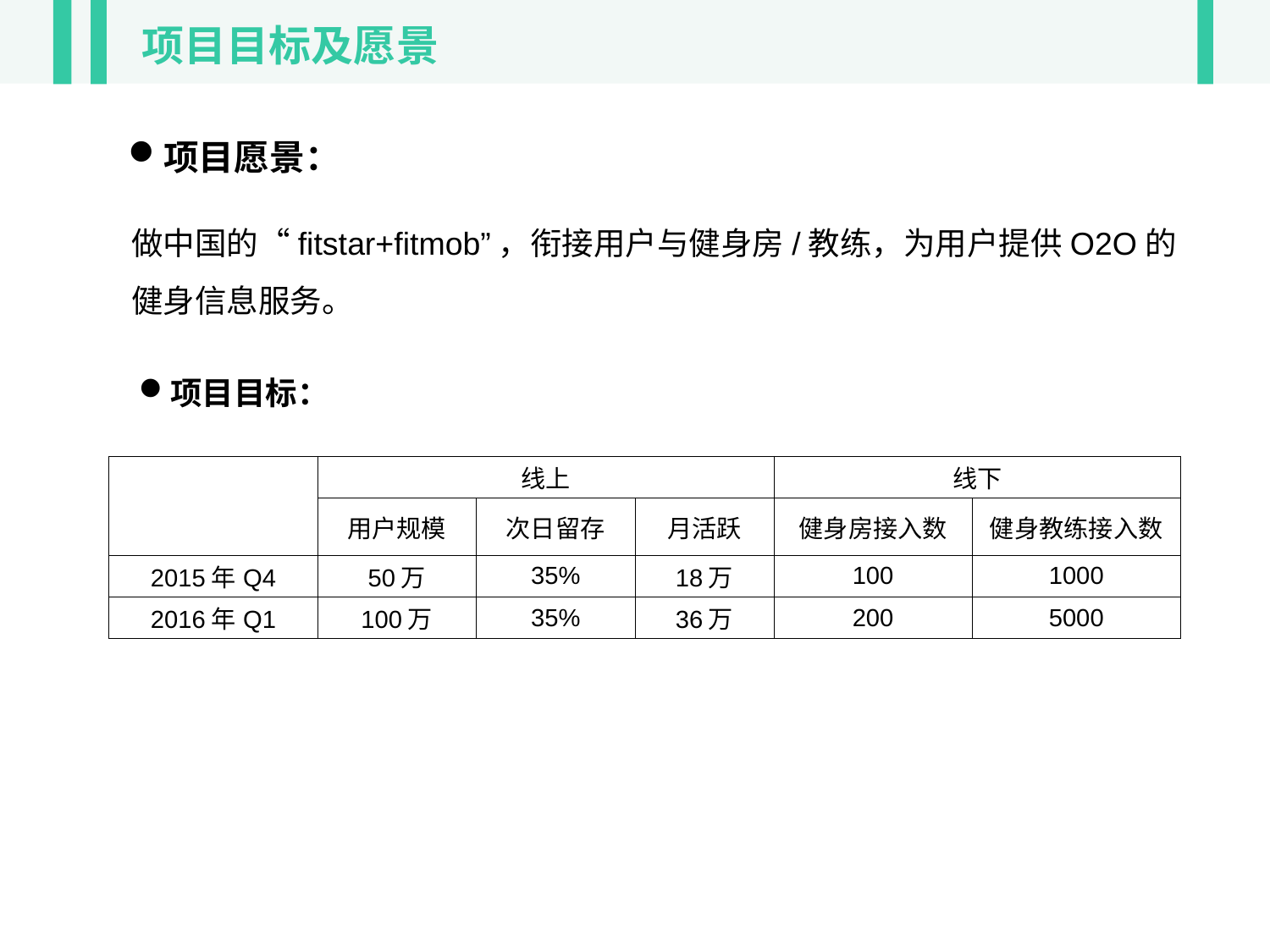

项目目标及愿景
项目愿景：
做中国的“fitstar+fitmob”，衔接用户与健身房/教练，为用户提供O2O的健身信息服务。
项目目标：
|  | 线上 |  |  | 线下 |  |
| --- | --- | --- | --- | --- | --- |
|  | 用户规模 | 次日留存 | 月活跃 | 健身房接入数 | 健身教练接入数 |
| 2015年Q4 | 50万 | 35% | 18万 | 100 | 1000 |
| 2016年Q1 | 100万 | 35% | 36万 | 200 | 5000 |